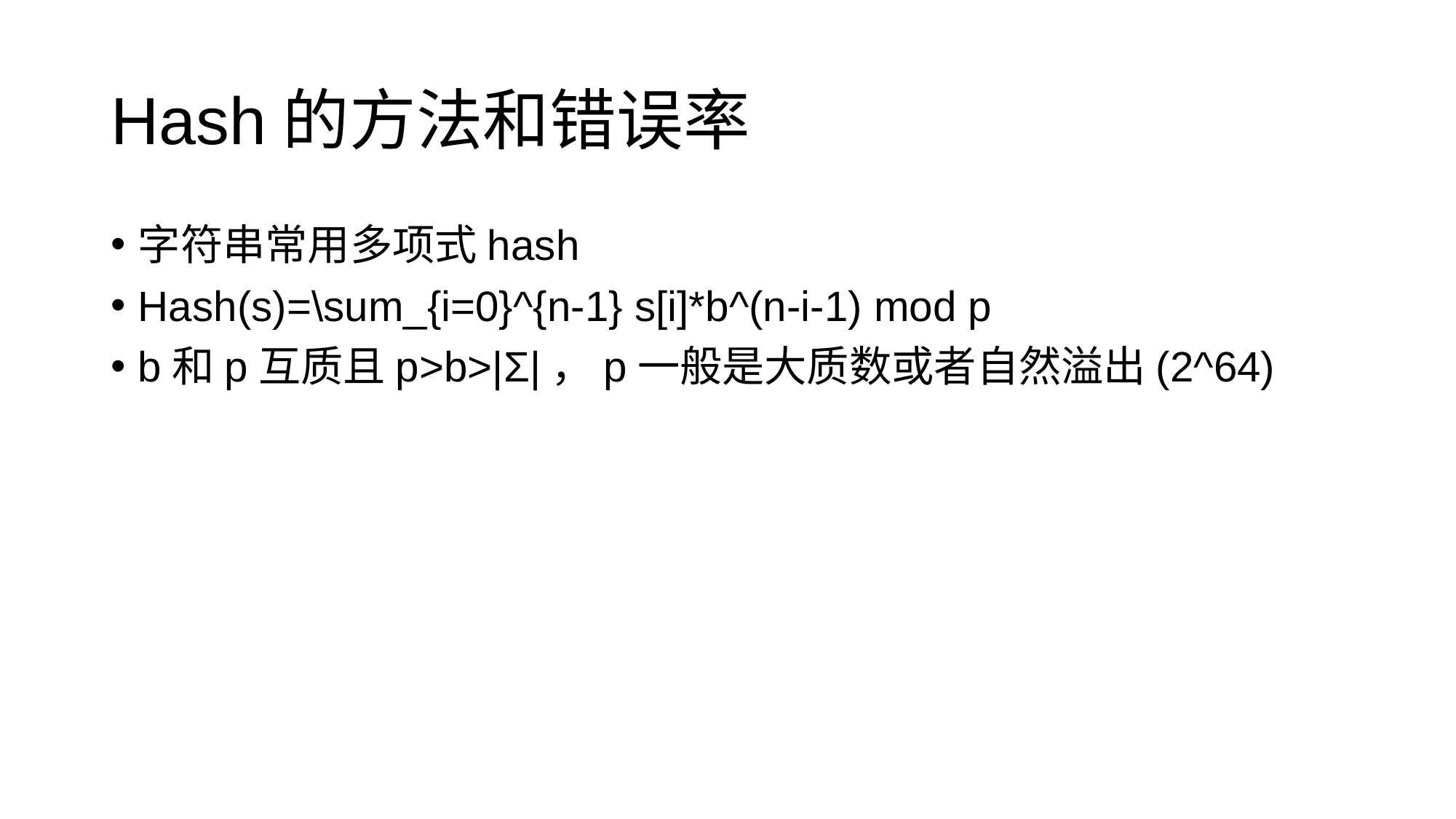

# Hash的方法和错误率
字符串常用多项式hash
Hash(s)=\sum_{i=0}^{n-1} s[i]*b^(n-i-1) mod p
b和p互质且p>b>|Σ|，p一般是大质数或者自然溢出(2^64)